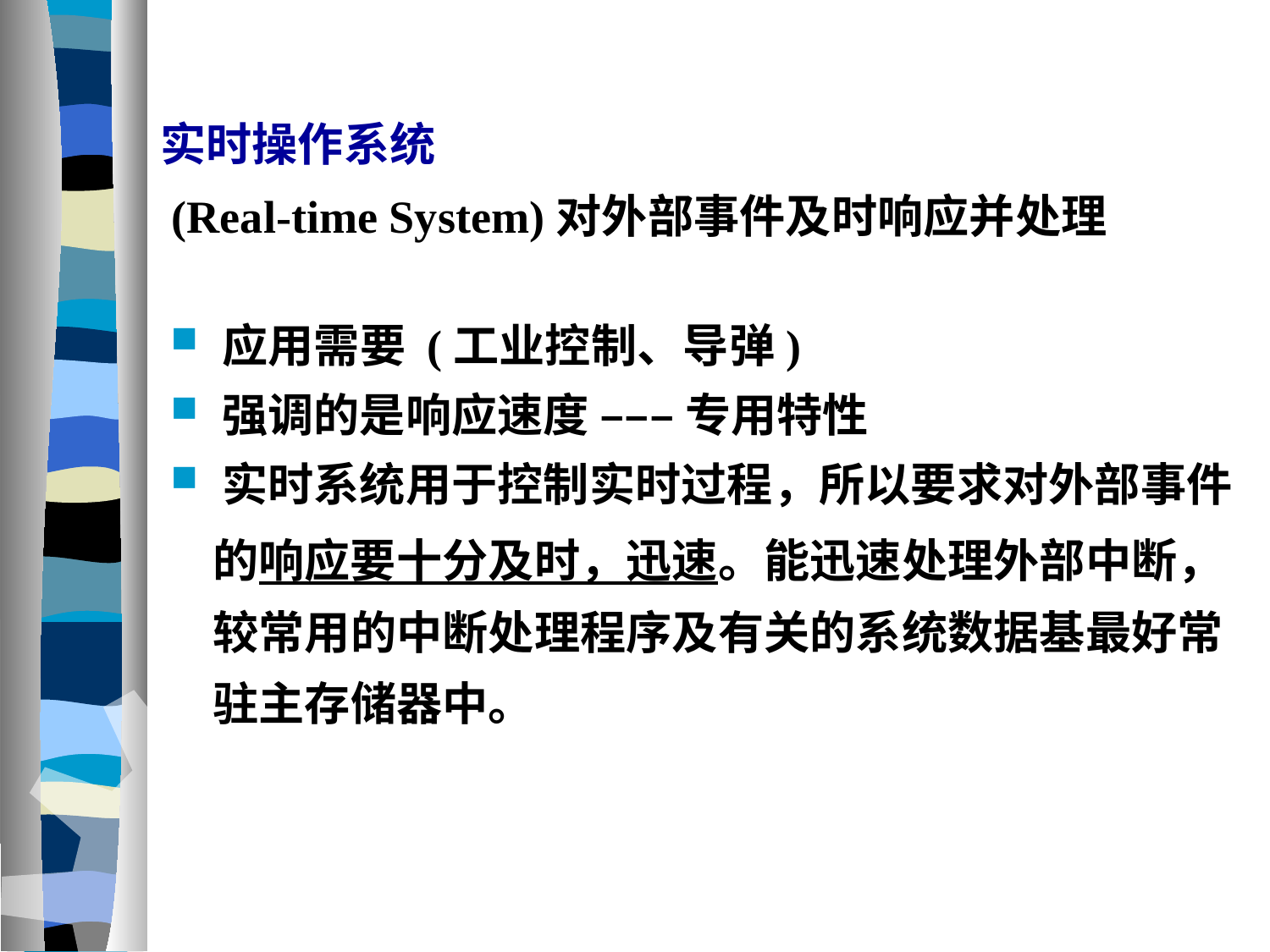

实时操作系统
 (Real-time System)对外部事件及时响应并处理
 应用需要 (工业控制、导弹)
 强调的是响应速度 ––– 专用特性
 实时系统用于控制实时过程，所以要求对外部事件
   的响应要十分及时，迅速。能迅速处理外部中断，
   较常用的中断处理程序及有关的系统数据基最好常
   驻主存储器中。